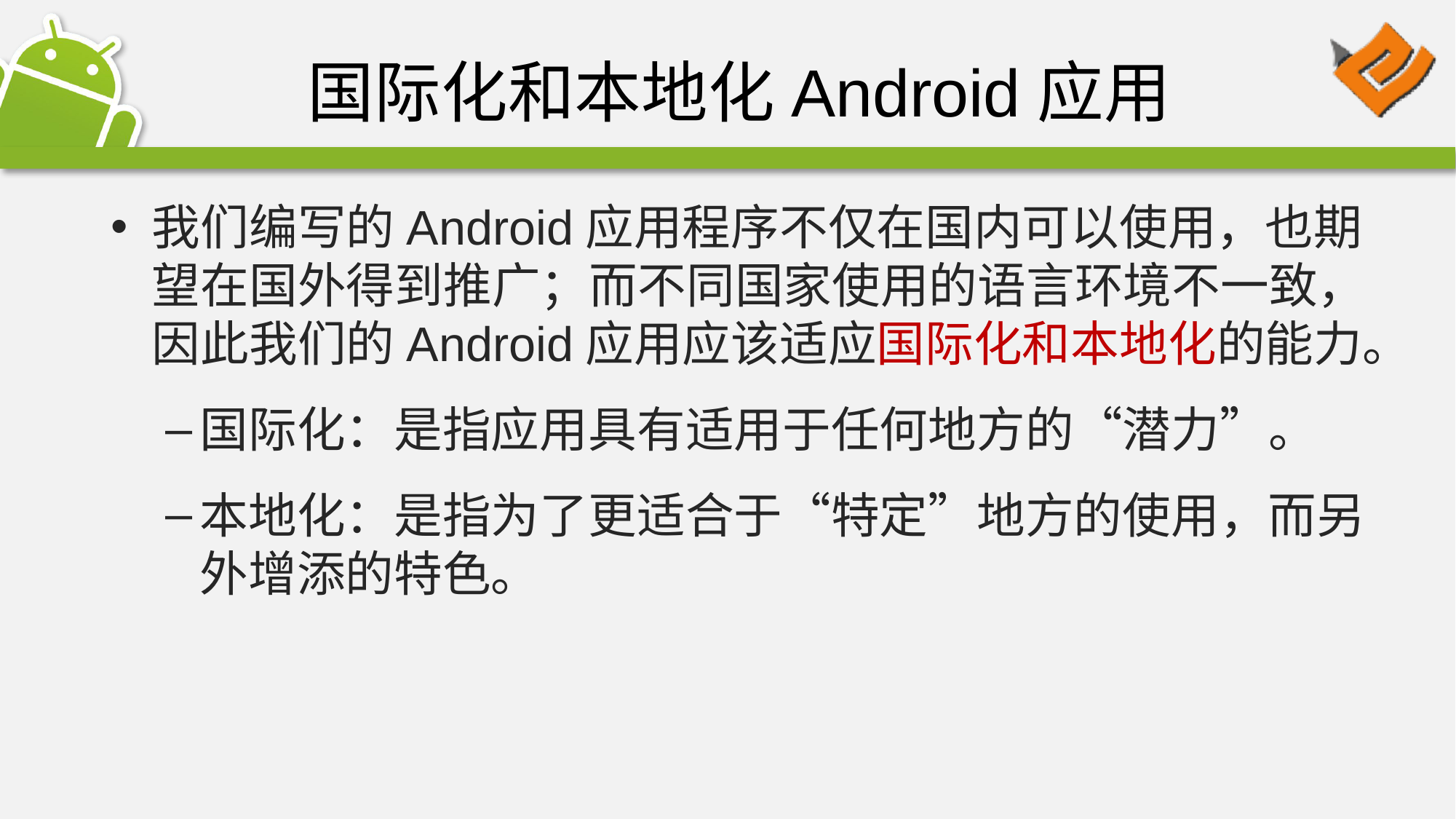

# 国际化和本地化Android应用
我们编写的Android应用程序不仅在国内可以使用，也期望在国外得到推广；而不同国家使用的语言环境不一致，因此我们的Android应用应该适应国际化和本地化的能力。
国际化：是指应用具有适用于任何地方的“潜力”。
本地化：是指为了更适合于“特定”地方的使用，而另外增添的特色。